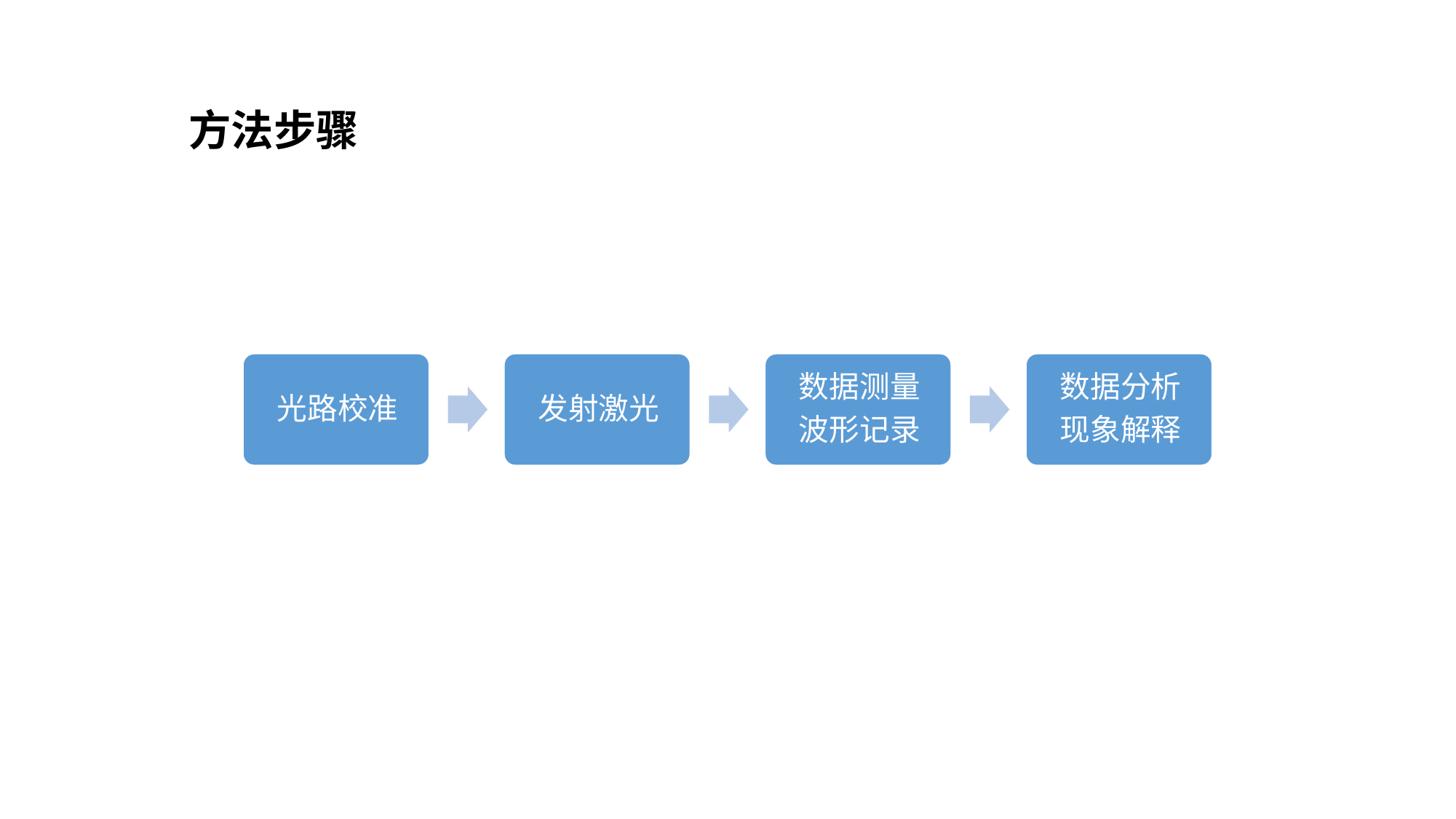

光路校准

发射激光

数据测量
波形记录

数据分析
现象解释
# 方法步骤